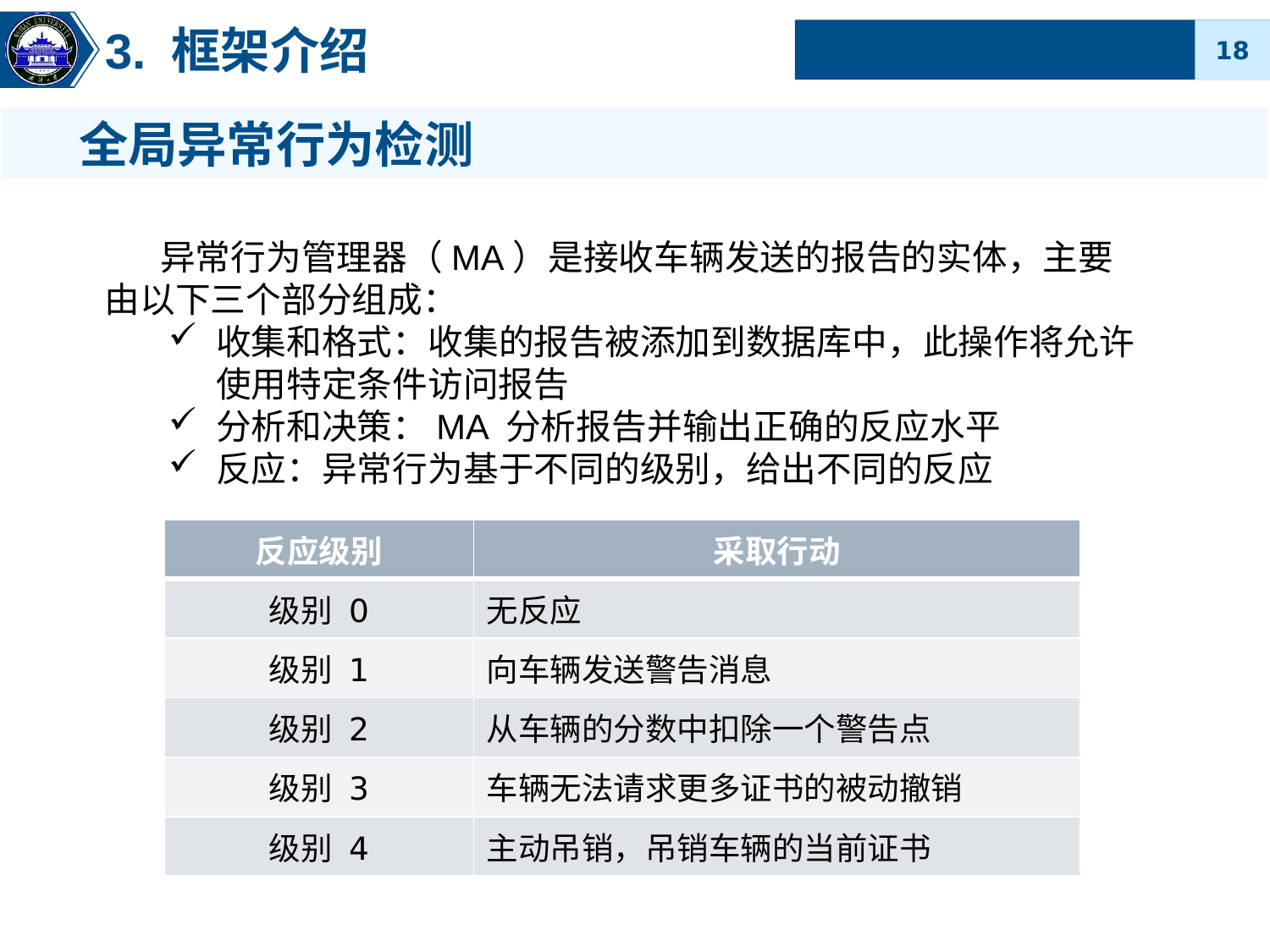

3. 框架介绍
      全局异常行为检测

      异常行为管理器（MA）是接收车辆发送的报告的实体，主要由以下三个部分组成：
收集和格式：收集的报告被添加到数据库中，此操作将允许使用特定条件访问报告
分析和决策：MA 分析报告并输出正确的反应水平
反应：异常行为基于不同的级别，给出不同的反应
| 反应级别 | 采取行动 |
| --- | --- |
| 级别 0 | 无反应 |
| 级别 1 | 向车辆发送警告消息 |
| 级别 2 | 从车辆的分数中扣除一个警告点 |
| 级别 3 | 车辆无法请求更多证书的被动撤销 |
| 级别 4 | 主动吊销，吊销车辆的当前证书 |